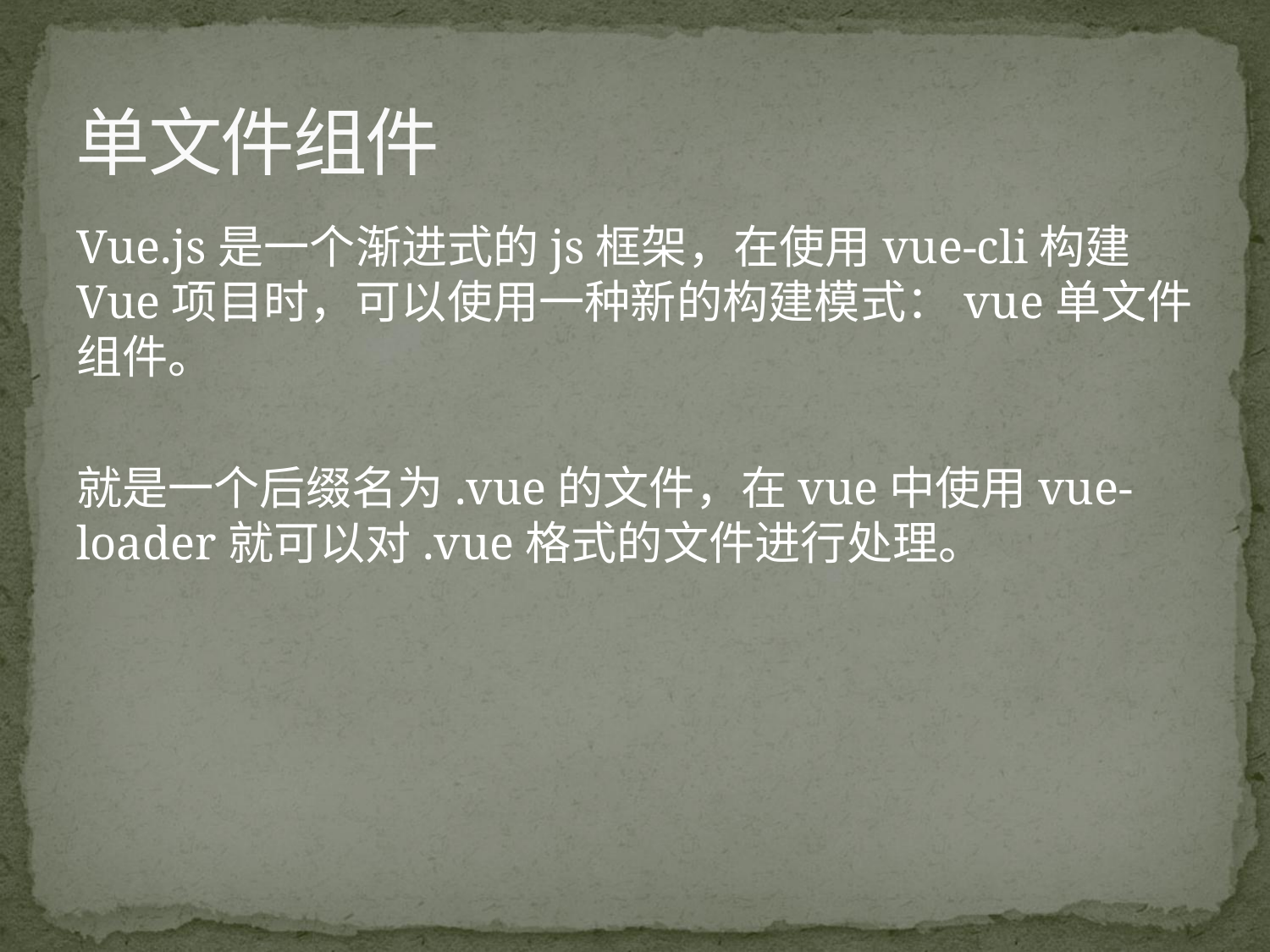

# 单文件组件
Vue.js是一个渐进式的js框架，在使用vue-cli构建Vue项目时，可以使用一种新的构建模式：vue单文件组件。

就是一个后缀名为.vue的文件，在vue中使用vue-loader就可以对.vue格式的文件进行处理。